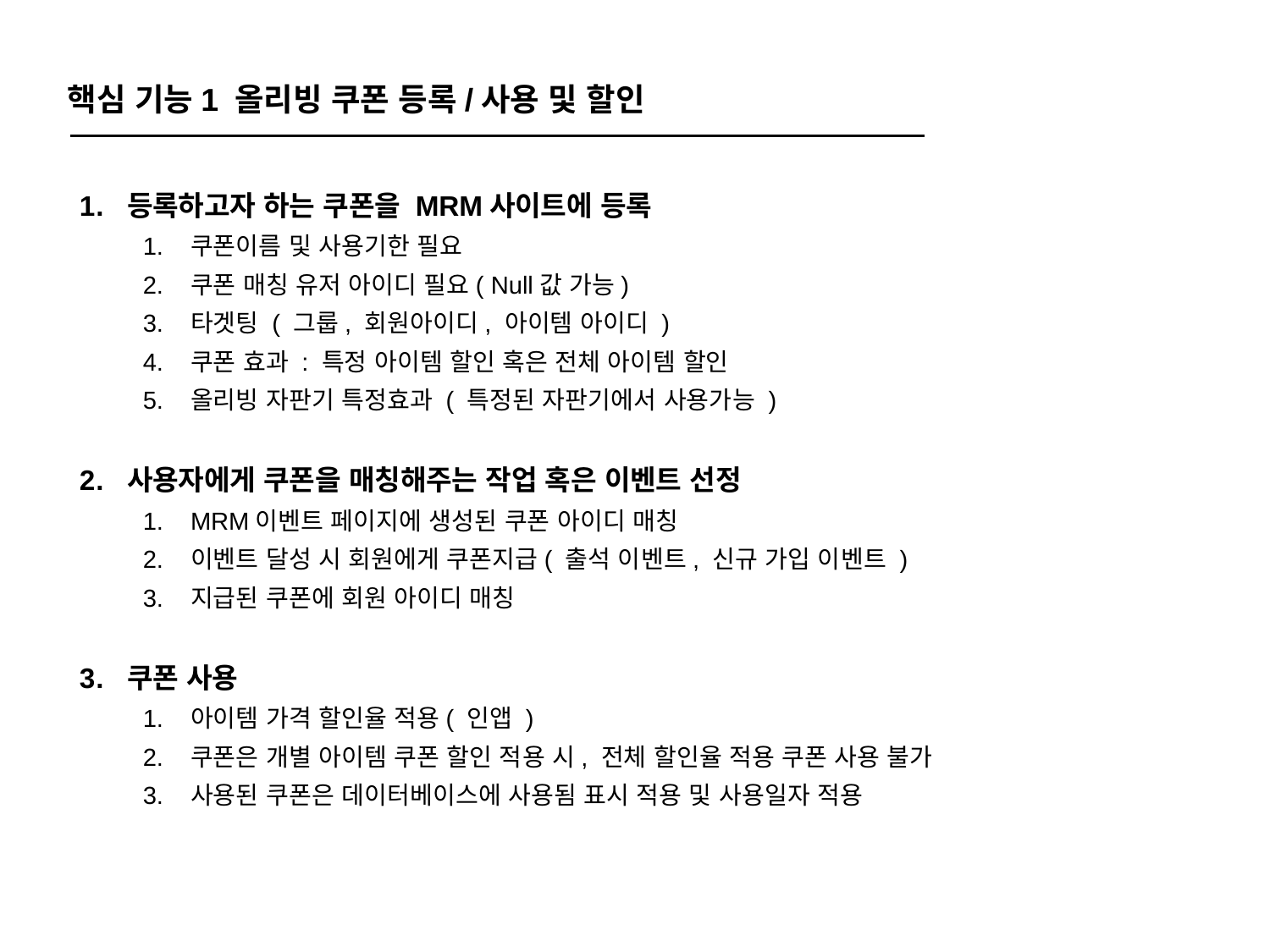

핵심 기능1 올리빙 쿠폰 등록/사용 및 할인
등록하고자 하는 쿠폰을 MRM사이트에 등록
쿠폰이름 및 사용기한 필요
쿠폰 매칭 유저 아이디 필요( Null값 가능)
타겟팅 ( 그룹, 회원아이디, 아이템 아이디 )
쿠폰 효과 : 특정 아이템 할인 혹은 전체 아이템 할인
올리빙 자판기 특정효과 ( 특정된 자판기에서 사용가능 )

사용자에게 쿠폰을 매칭해주는 작업 혹은 이벤트 선정
MRM이벤트 페이지에 생성된 쿠폰 아이디 매칭
이벤트 달성 시 회원에게 쿠폰지급( 출석 이벤트, 신규 가입 이벤트 )
지급된 쿠폰에 회원 아이디 매칭

쿠폰 사용
아이템 가격 할인율 적용( 인앱 )
쿠폰은 개별 아이템 쿠폰 할인 적용 시, 전체 할인율 적용 쿠폰 사용 불가
사용된 쿠폰은 데이터베이스에 사용됨 표시 적용 및 사용일자 적용